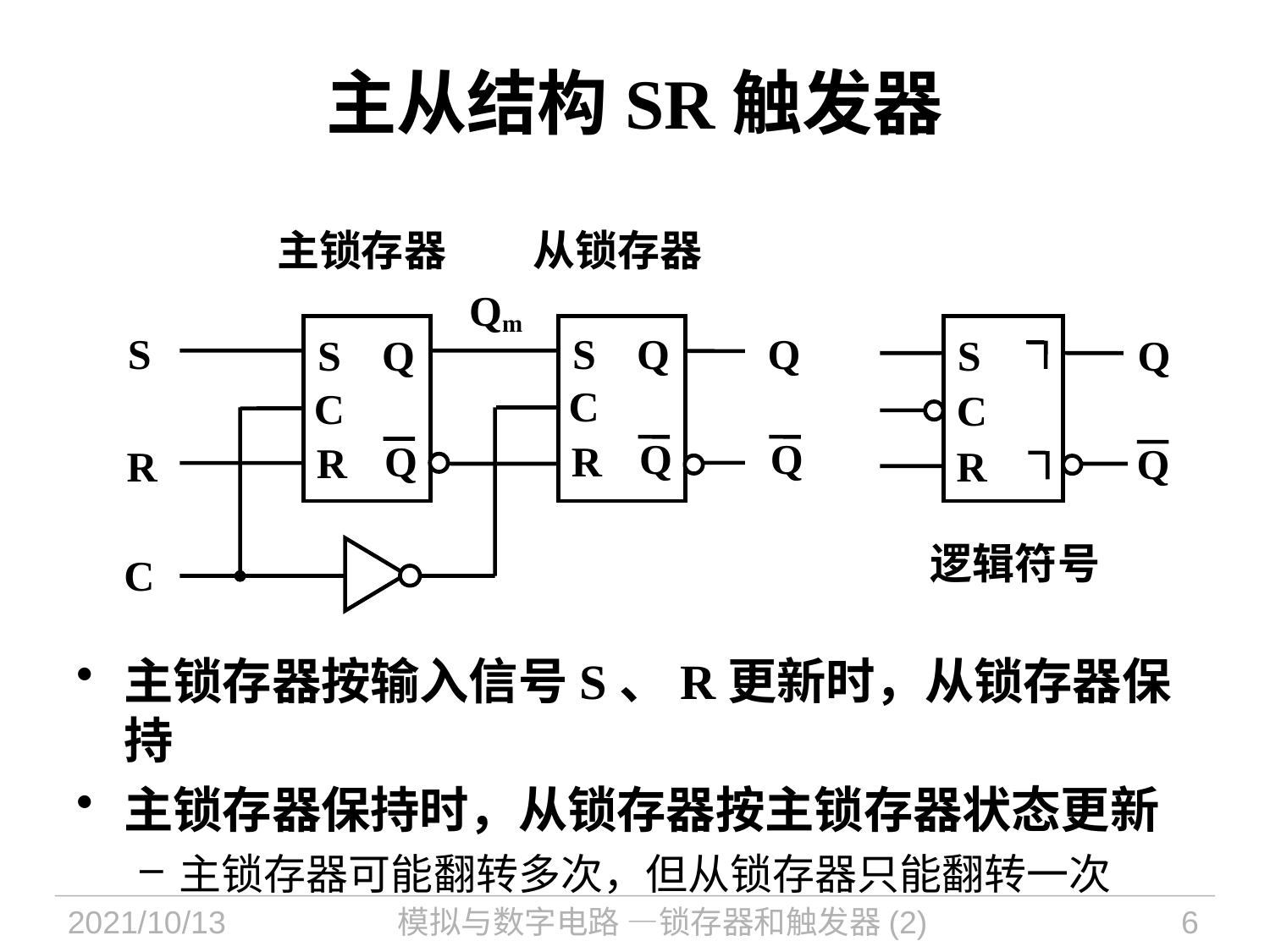

# 主从结构SR触发器
主锁存器
从锁存器
Qm

S
Q

C

Q

R

S
S
Q
Q
S
Q

C
C

Q

Q

Q

R
R
R

逻辑符号

C

主锁存器按输入信号S、R更新时，从锁存器保持
主锁存器保持时，从锁存器按主锁存器状态更新
主锁存器可能翻转多次，但从锁存器只能翻转一次
2021/10/13
模拟与数字电路 —锁存器和触发器(2)
6